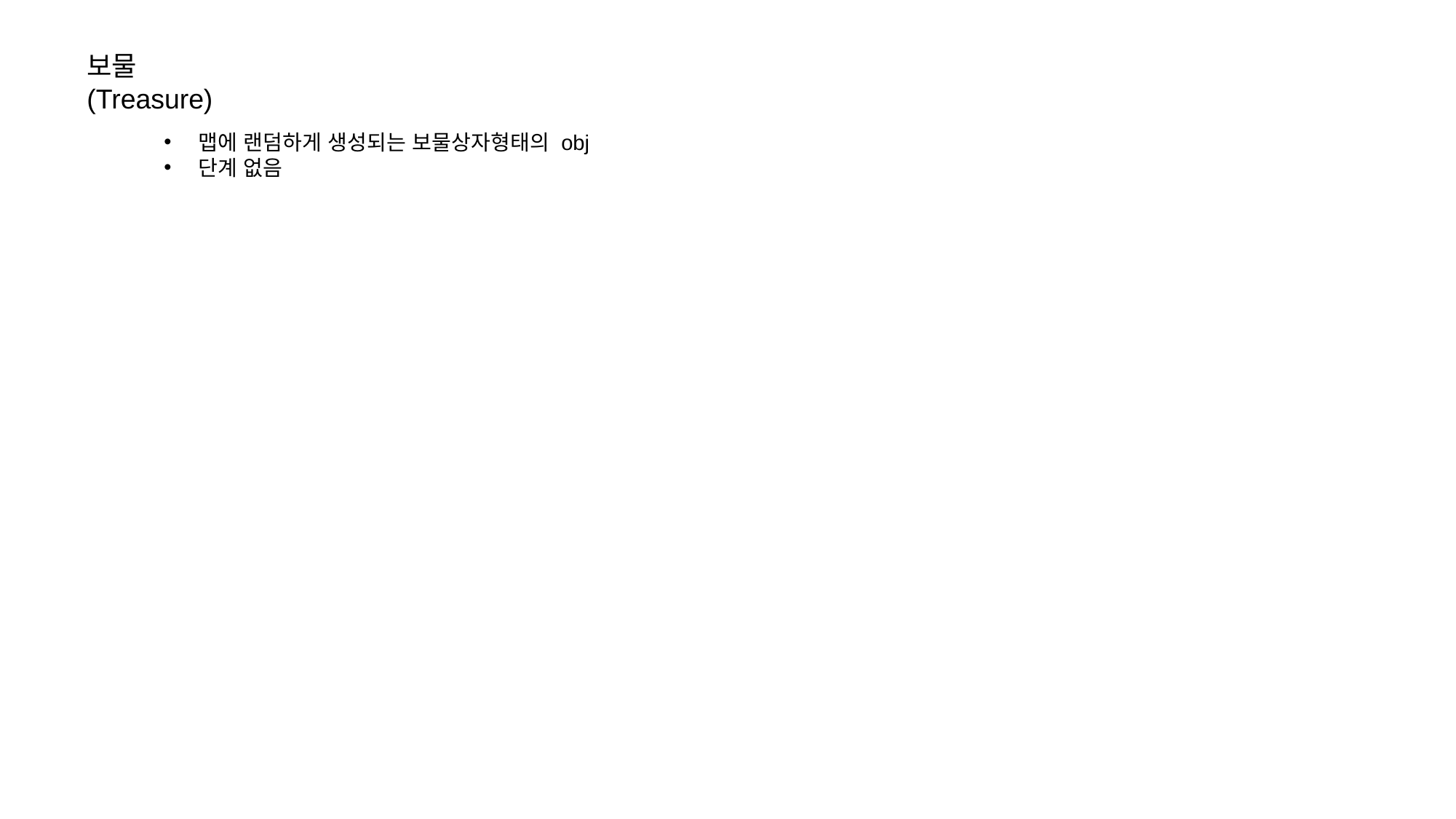

보물 (Treasure)
맵에 랜덤하게 생성되는 보물상자형태의 obj
단계 없음